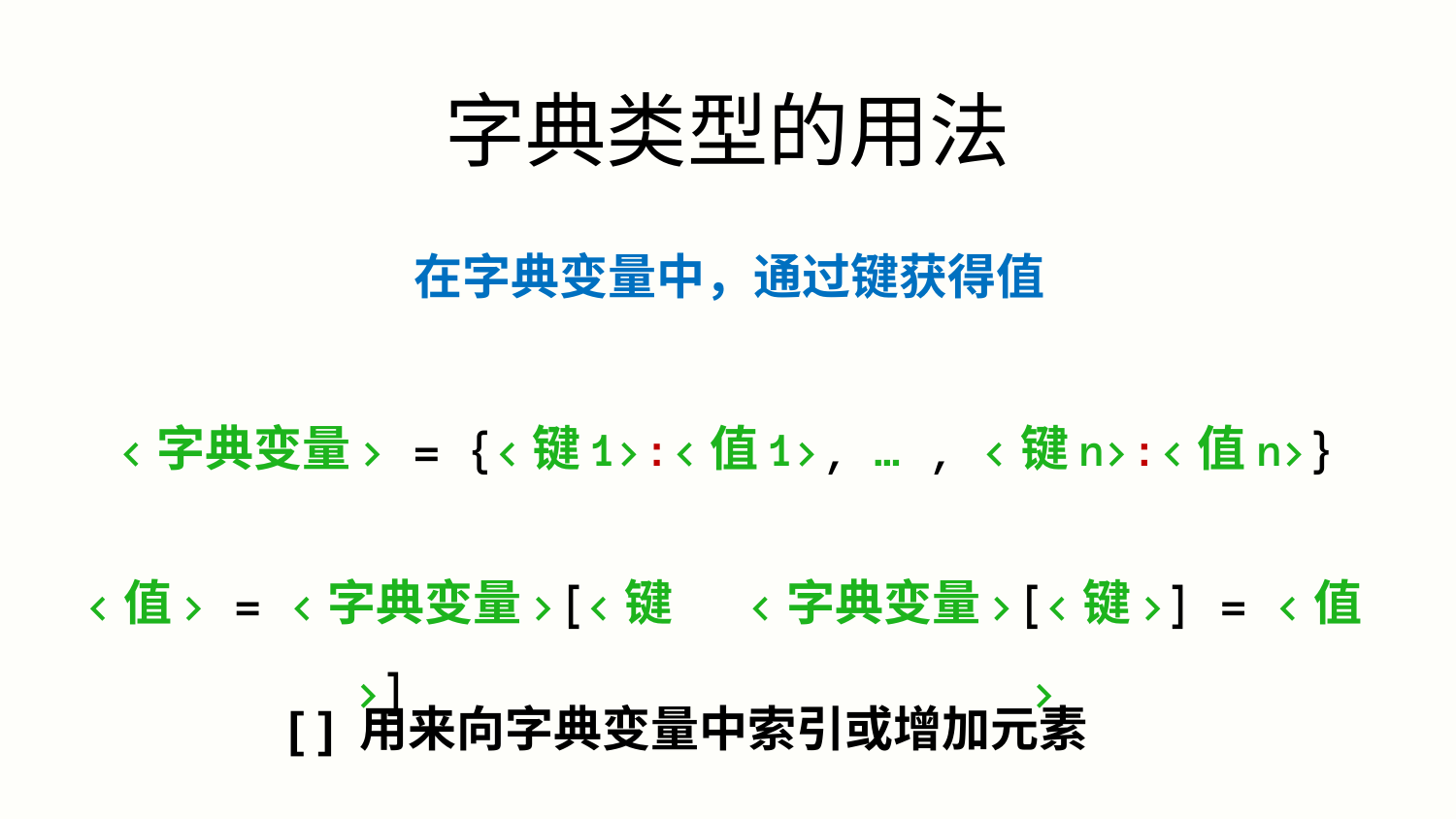

字典类型的用法
在字典变量中，通过键获得值
<字典变量> = {<键1>:<值1>, … , <键n>:<值n>}
<字典变量>[<键>] = <值>
<值> = <字典变量>[<键>]
[ ] 用来向字典变量中索引或增加元素
8